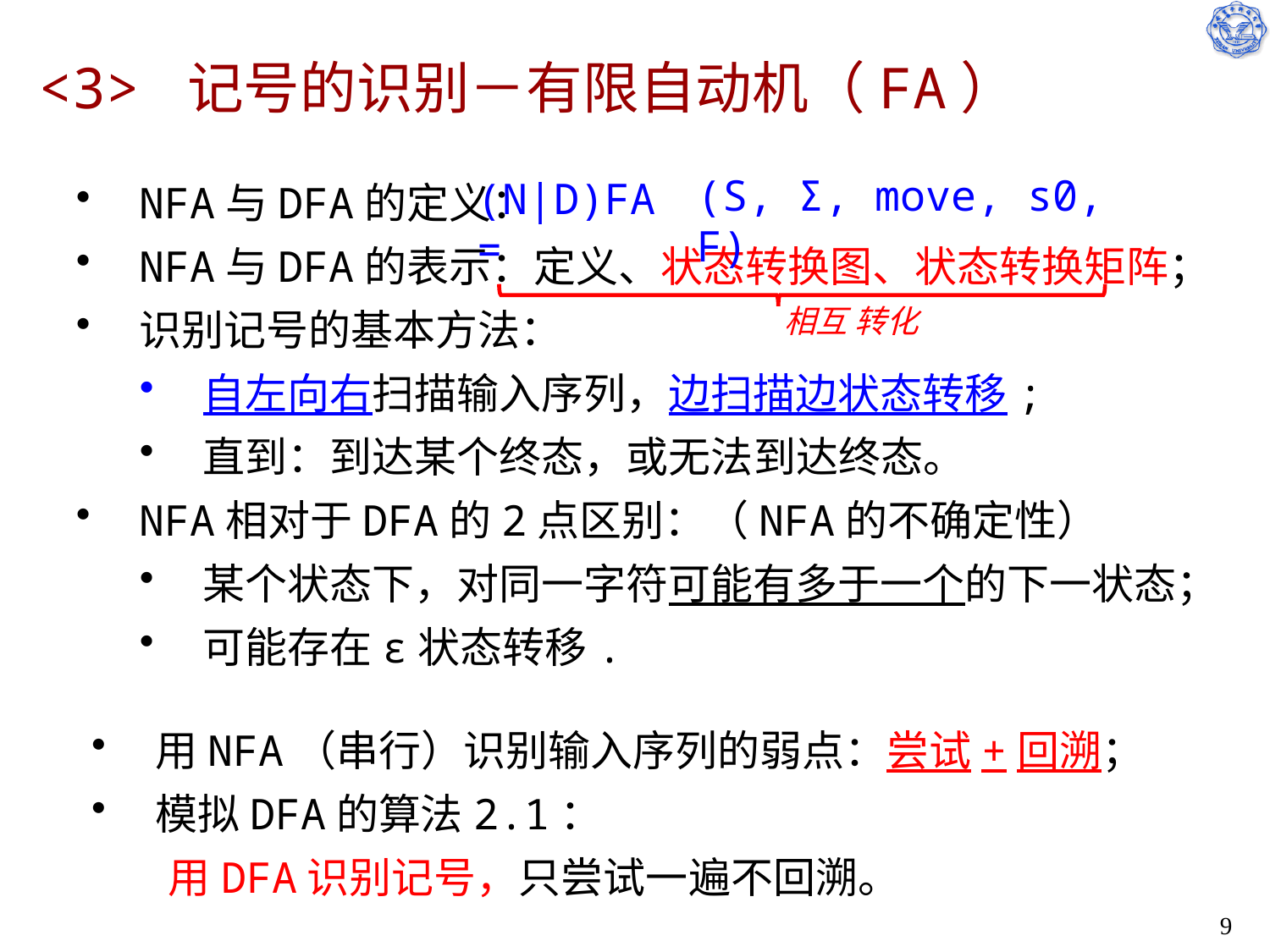

# <3> 记号的识别－有限自动机（FA）
NFA与DFA的定义：
NFA与DFA的表示：定义、状态转换图、状态转换矩阵；
识别记号的基本方法：
自左向右扫描输入序列，边扫描边状态转移;
直到：到达某个终态，或无法到达终态。
NFA相对于DFA的2点区别：（NFA的不确定性）
某个状态下，对同一字符可能有多于一个的下一状态；
可能存在ε状态转移.
(S, Σ, move, s0, F)
(N|D)FA =
相互 转化
用NFA（串行）识别输入序列的弱点：尝试+回溯；
模拟DFA的算法2.1：
       用DFA识别记号，只尝试一遍不回溯。
9